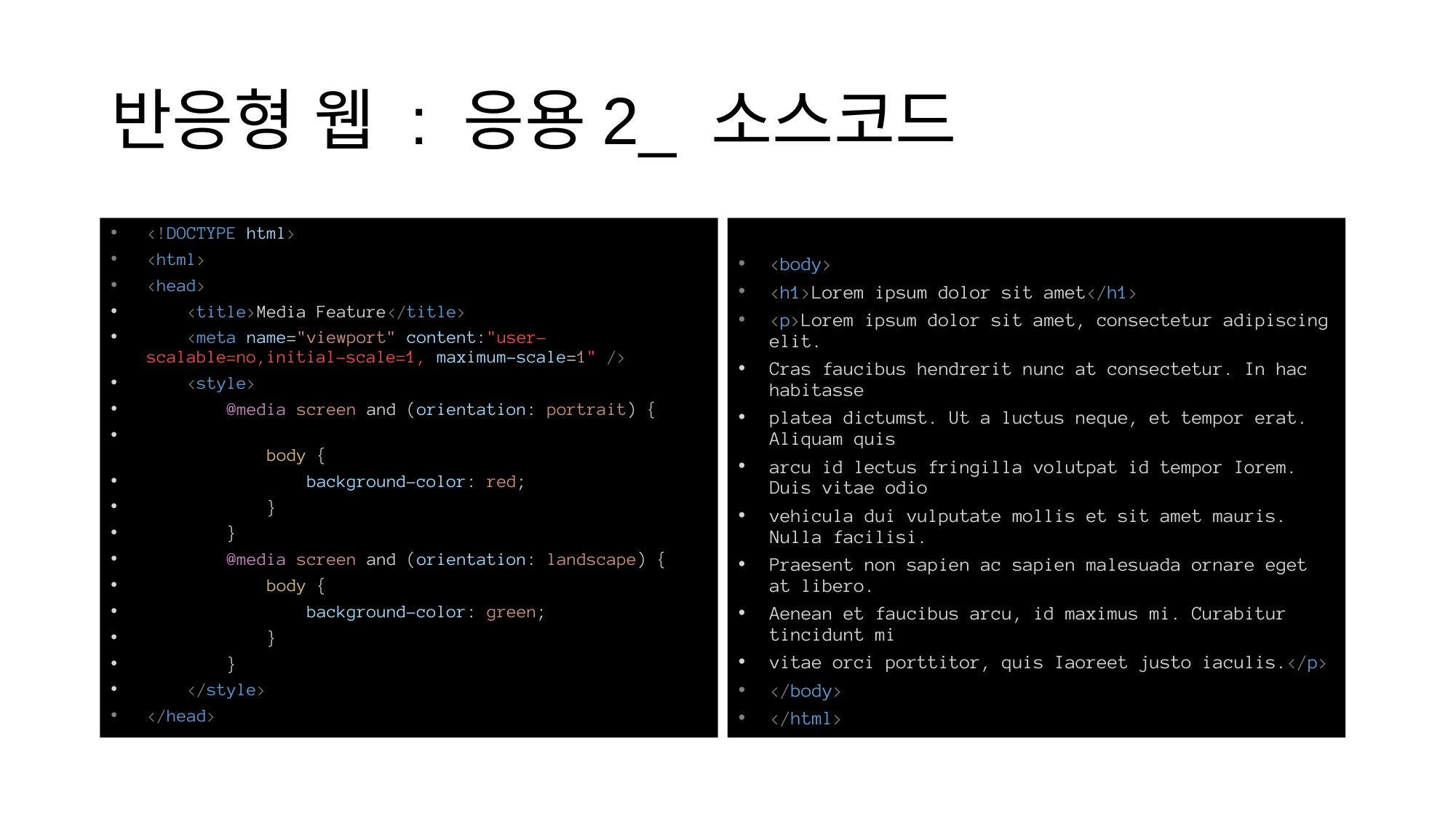

# 반응형 웹 : 응용2_ 소스코드
<!DOCTYPE html>
<html>
<head>
    <title>Media Feature</title>
    <meta name="viewport" content:"user-scalable=no,initial-scale=1, maximum-scale=1" />
    <style>
        @media screen and (orientation: portrait) {
            body {
                background-color: red;
            }
        }
        @media screen and (orientation: landscape) {
            body {
                background-color: green;
            }
        }
    </style>
</head>

<body>
<h1>Lorem ipsum dolor sit amet</h1>
<p>Lorem ipsum dolor sit amet, consectetur adipiscing elit.
Cras faucibus hendrerit nunc at consectetur. In hac habitasse
platea dictumst. Ut a luctus neque, et tempor erat. Aliquam quis
arcu id lectus fringilla volutpat id tempor Iorem. Duis vitae odio
vehicula dui vulputate mollis et sit amet mauris. Nulla facilisi.
Praesent non sapien ac sapien malesuada ornare eget at libero.
Aenean et faucibus arcu, id maximus mi. Curabitur tincidunt mi
vitae orci porttitor, quis Iaoreet justo iaculis.</p>
</body>
</html>